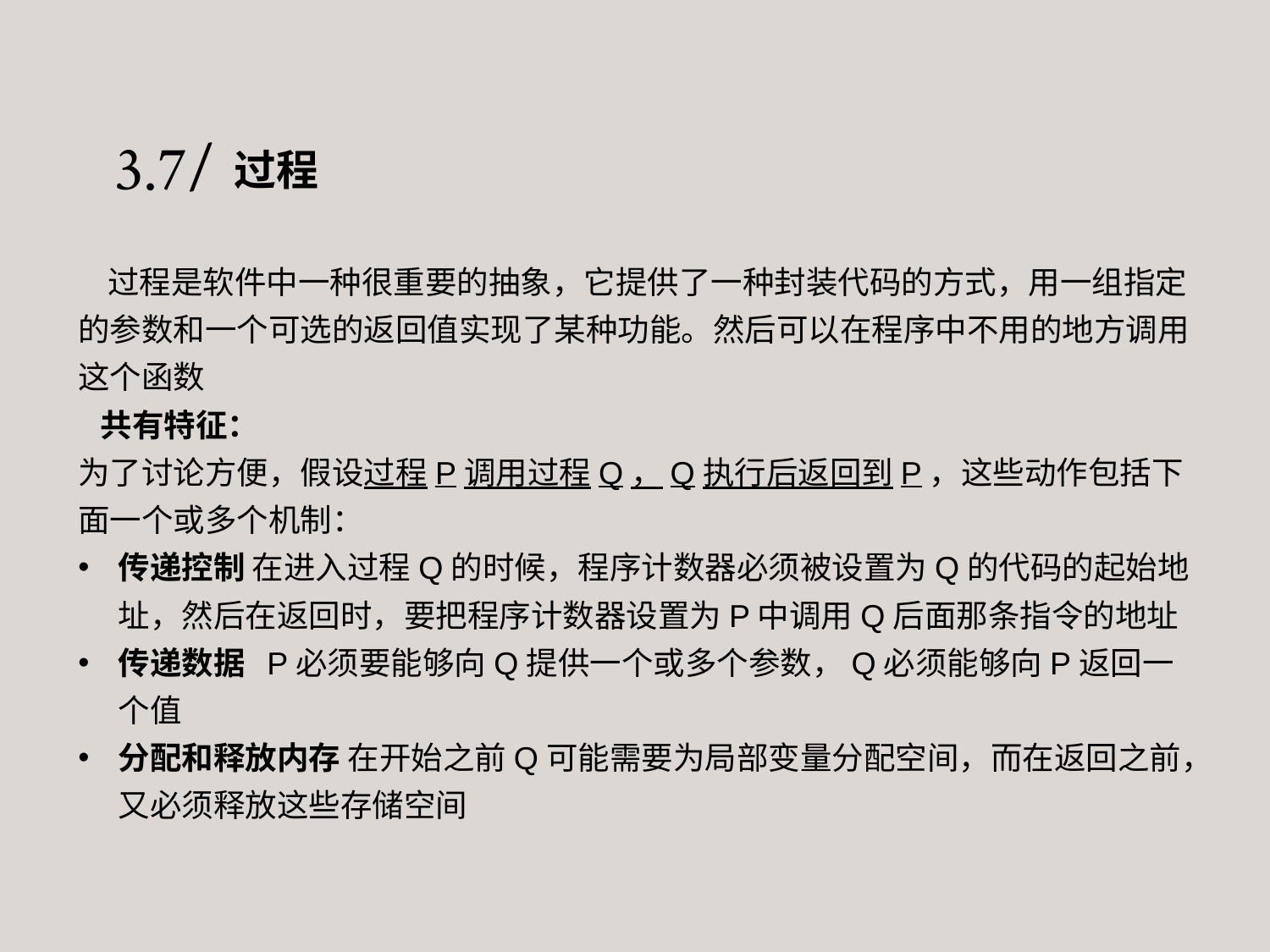

3.7/
过程
   过程是软件中一种很重要的抽象，它提供了一种封装代码的方式，用一组指定的参数和一个可选的返回值实现了某种功能。然后可以在程序中不用的地方调用这个函数
  共有特征：
为了讨论方便，假设过程P调用过程Q，Q执行后返回到P，这些动作包括下面一个或多个机制：
传递控制 在进入过程Q的时候，程序计数器必须被设置为Q的代码的起始地址，然后在返回时，要把程序计数器设置为P中调用Q后面那条指令的地址
传递数据  P必须要能够向Q提供一个或多个参数，Q必须能够向P返回一个值
分配和释放内存 在开始之前Q可能需要为局部变量分配空间，而在返回之前，又必须释放这些存储空间